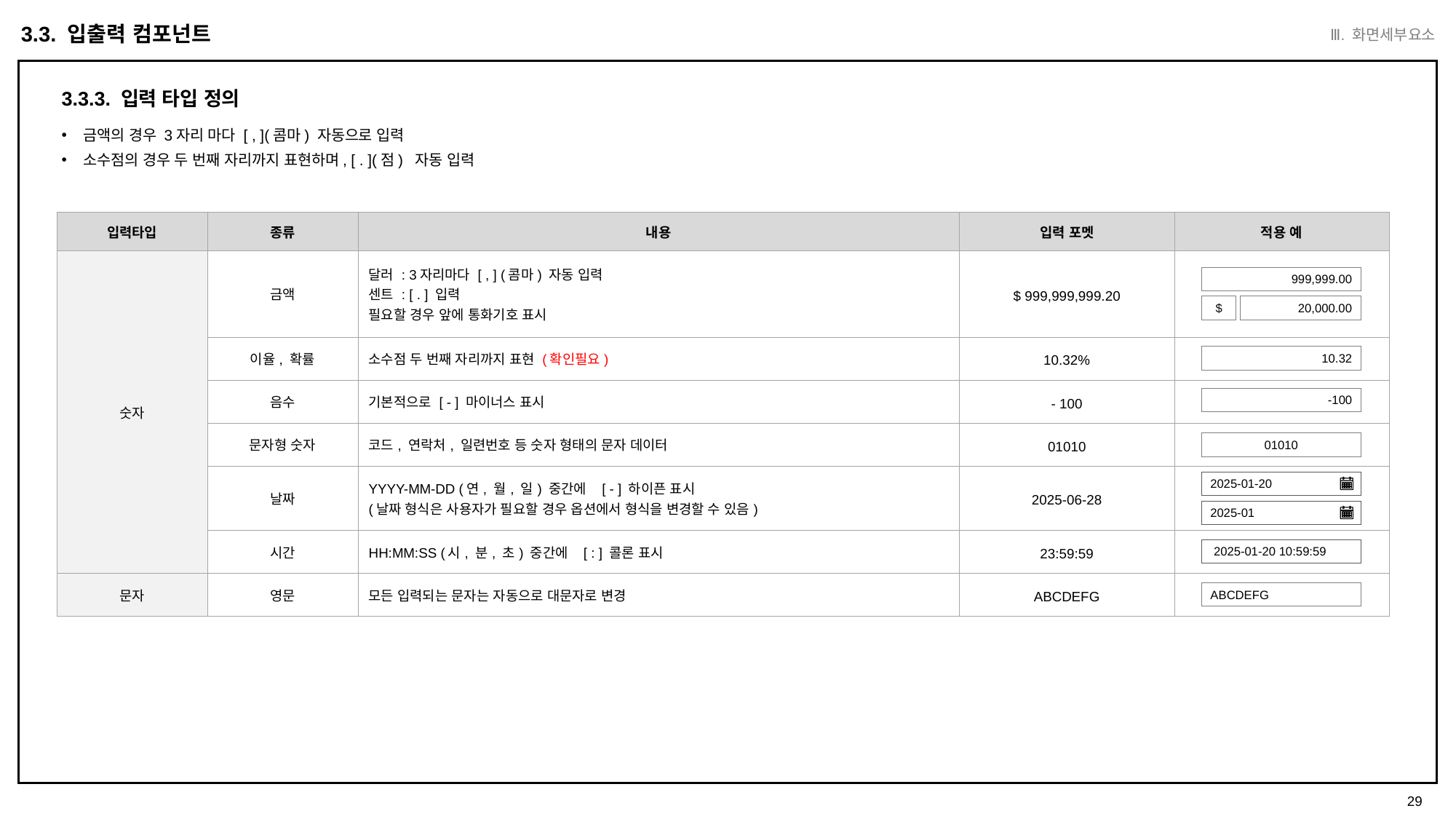

Ⅲ. 화면세부요소
3.3. 입출력 컴포넌트
3.3.3. 입력 타입 정의
금액의 경우 3자리 마다 [ , ](콤마) 자동으로 입력
소수점의 경우 두 번째 자리까지 표현하며, [ . ](점)  자동 입력
| 입력타입 | 종류 | 내용 | 입력 포멧 | 적용 예 |
| --- | --- | --- | --- | --- |
| 숫자 | 금액 | 달러 : 3자리마다 [ , ] (콤마) 자동 입력 센트 : [ . ] 입력 필요할 경우 앞에 통화기호 표시 | $ 999,999,999.20 |  |
|  | 이율, 확률 | 소수점 두 번째 자리까지 표현 (확인필요) | 10.32% |  |
|  | 음수 | 기본적으로 [ - ] 마이너스 표시 | - 100 |  |
|  | 문자형 숫자 | 코드, 연락처, 일련번호 등 숫자 형태의 문자 데이터 | 01010 |  |
|  | 날짜 | YYYY-MM-DD (연, 월, 일) 중간에 [ - ] 하이픈 표시 (날짜 형식은 사용자가 필요할 경우 옵션에서 형식을 변경할 수 있음) | 2025-06-28 |  |
|  | 시간 | HH:MM:SS (시, 분, 초) 중간에 [ : ] 콜론 표시 | 23:59:59 |  |
| 문자 | 영문 | 모든 입력되는 문자는 자동으로 대문자로 변경 | ABCDEFG |  |
999,999.00
$
20,000.00
10.32
-100
01010
2025-01-20

2025-01

 2025-01-20 10:59:59
ABCDEFG